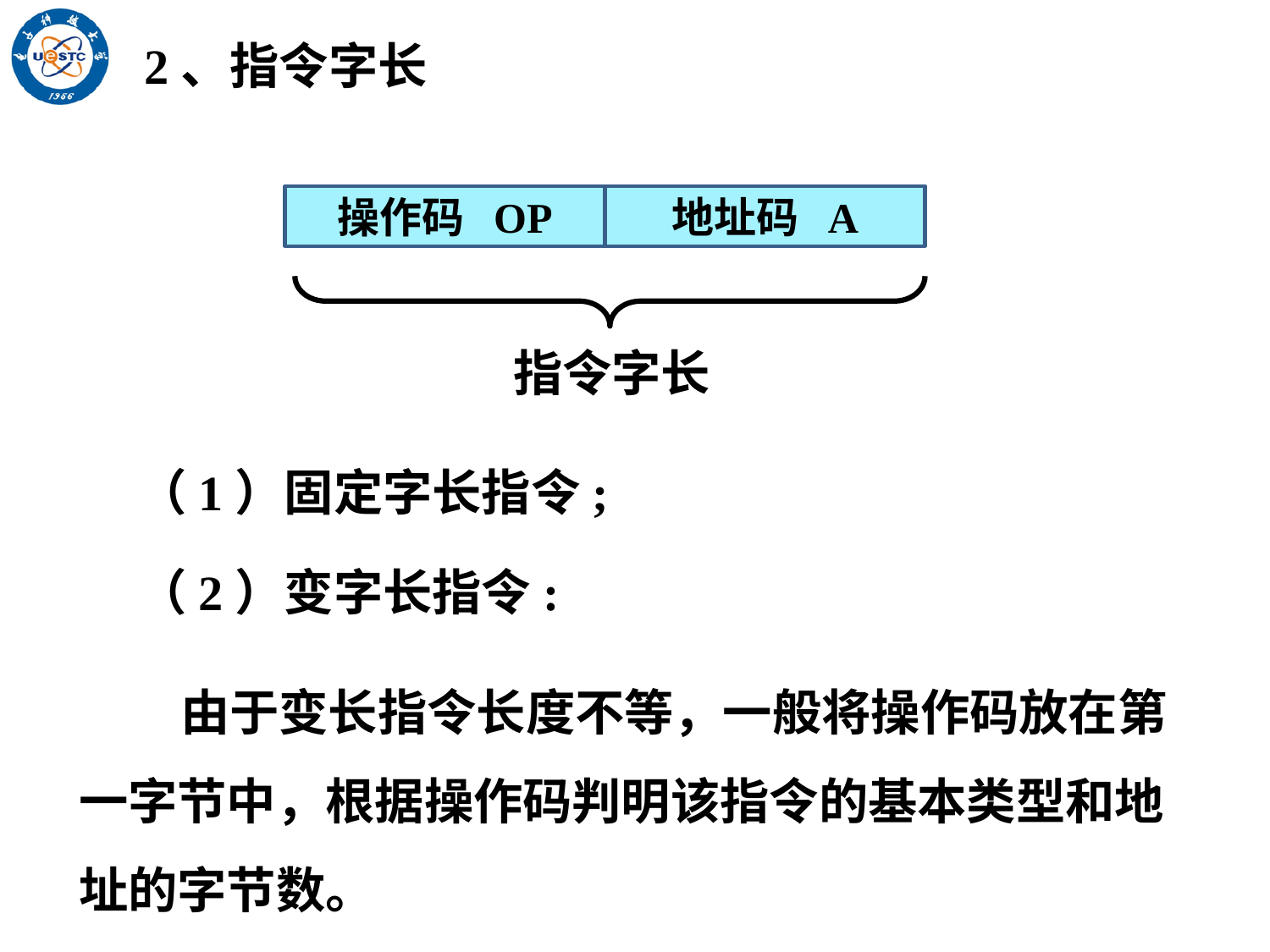

2、指令字长
操作码  OP
地址码  A
指令字长
（1）固定字长指令;
（2）变字长指令:
        由于变长指令长度不等，一般将操作码放在第一字节中，根据操作码判明该指令的基本类型和地址的字节数。